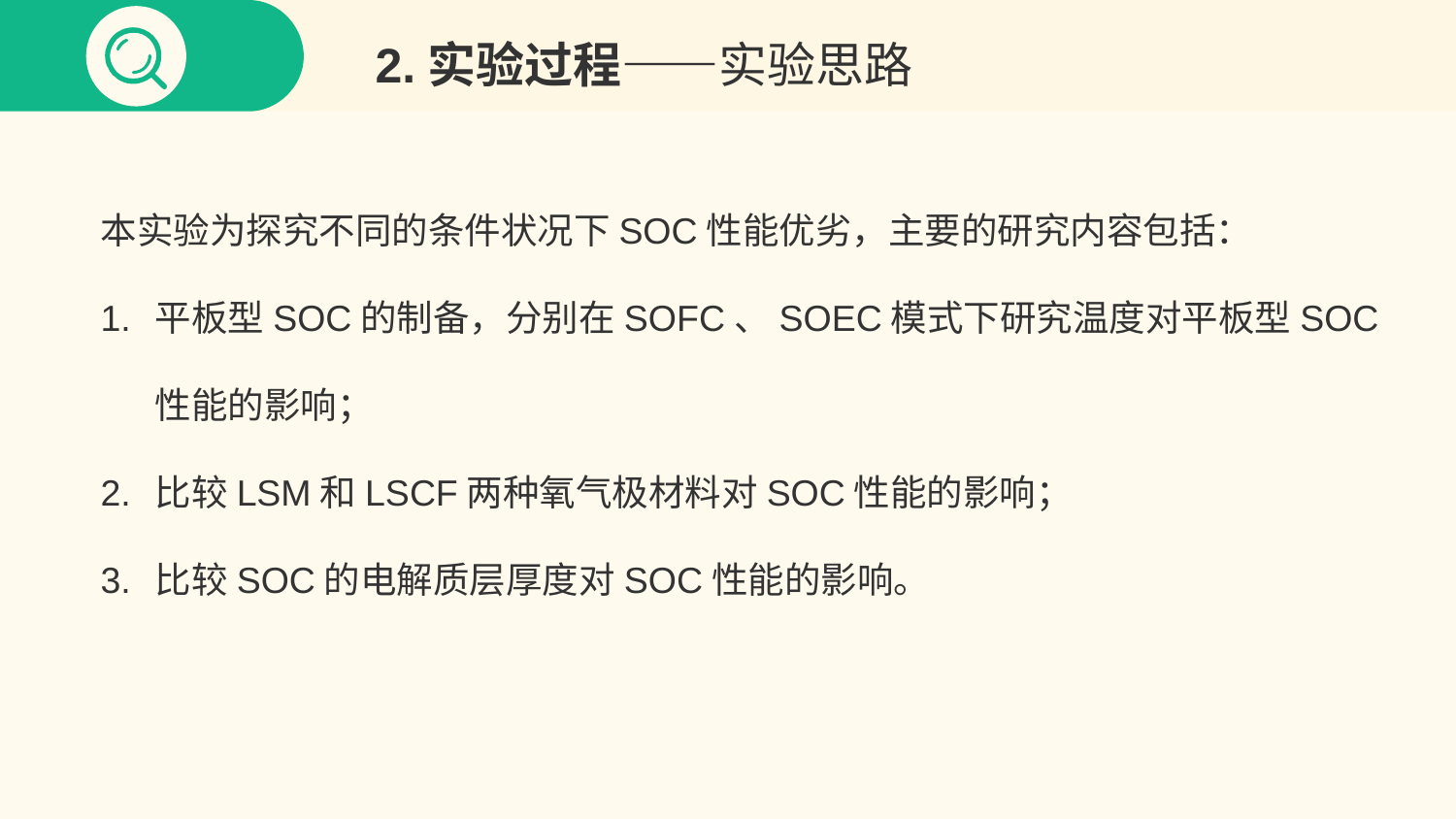

2.实验过程——实验思路
本实验为探究不同的条件状况下SOC性能优劣，主要的研究内容包括：
平板型SOC的制备，分别在SOFC、SOEC模式下研究温度对平板型SOC性能的影响；
比较LSM和LSCF两种氧气极材料对SOC性能的影响；
比较SOC的电解质层厚度对SOC性能的影响。